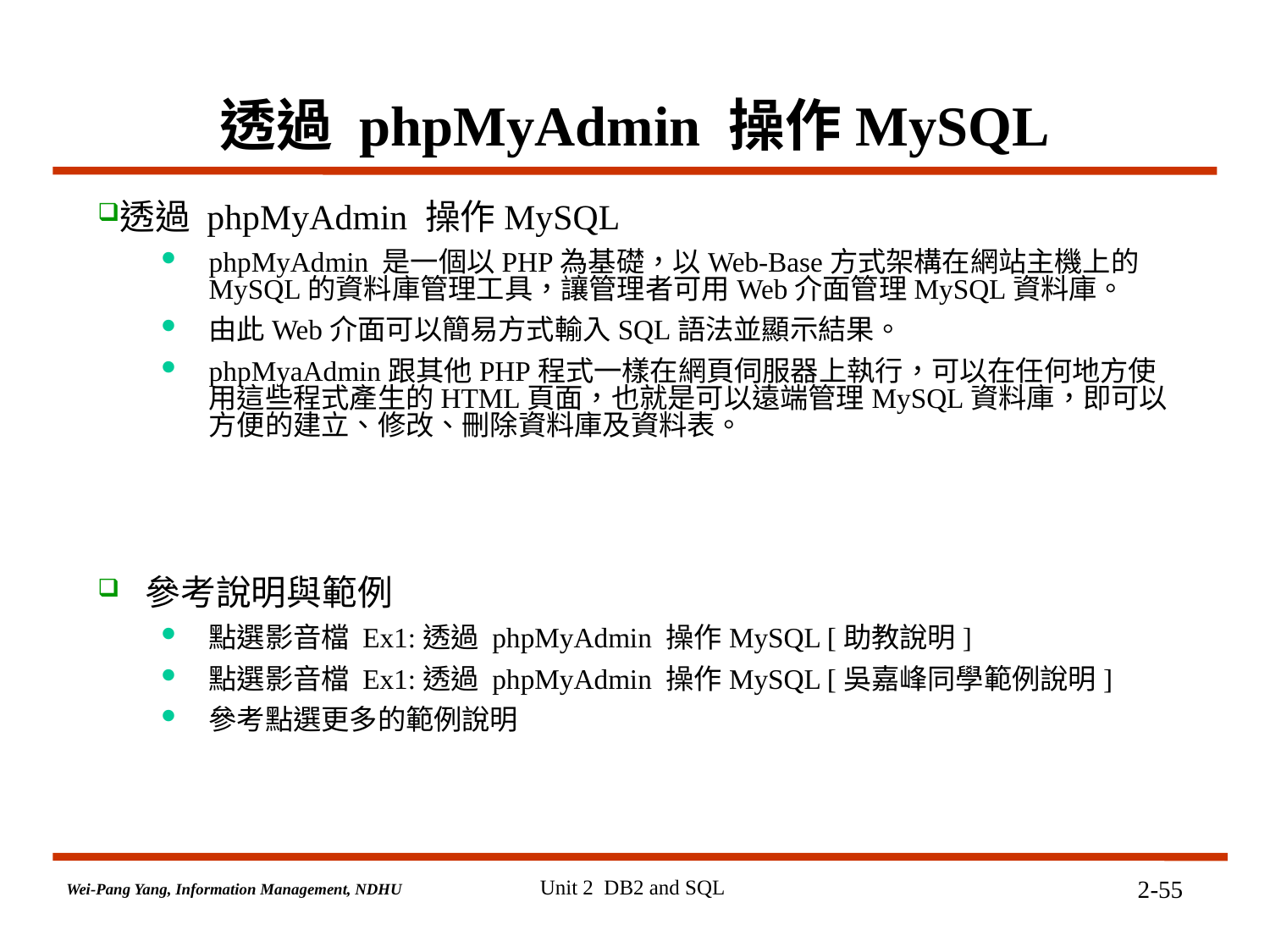

# 透過 phpMyAdmin 操作MySQL
透過 phpMyAdmin 操作MySQL
phpMyAdmin 是一個以PHP為基礎，以Web-Base方式架構在網站主機上的MySQL的資料庫管理工具，讓管理者可用Web介面管理MySQL資料庫。
由此Web介面可以簡易方式輸入SQL語法並顯示結果。
phpMyaAdmin跟其他PHP程式一樣在網頁伺服器上執行，可以在任何地方使用這些程式產生的HTML頁面，也就是可以遠端管理MySQL資料庫，即可以方便的建立、修改、刪除資料庫及資料表。

參考說明與範例
點選影音檔 Ex1:透過 phpMyAdmin 操作MySQL [助教說明]
點選影音檔 Ex1:透過 phpMyAdmin 操作MySQL [吳嘉峰同學範例說明]
參考點選更多的範例說明

Unit 2  DB2 and SQL